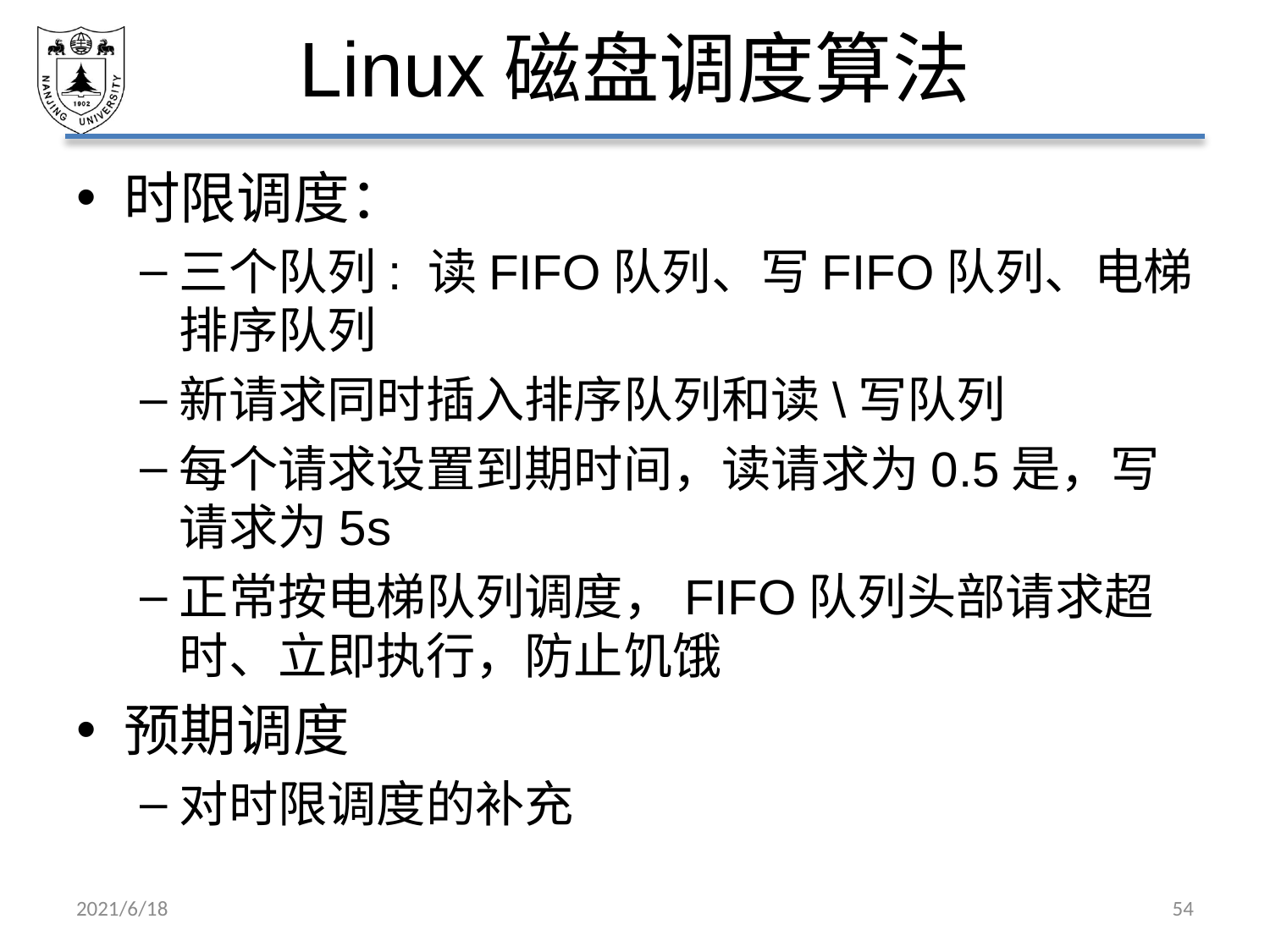

# Linux磁盘调度算法
时限调度：
三个队列: 读FIFO队列、写FIFO队列、电梯排序队列
新请求同时插入排序队列和读\写队列
每个请求设置到期时间，读请求为0.5是，写请求为5s
正常按电梯队列调度，FIFO队列头部请求超时、立即执行，防止饥饿
预期调度
对时限调度的补充
2021/6/18
54